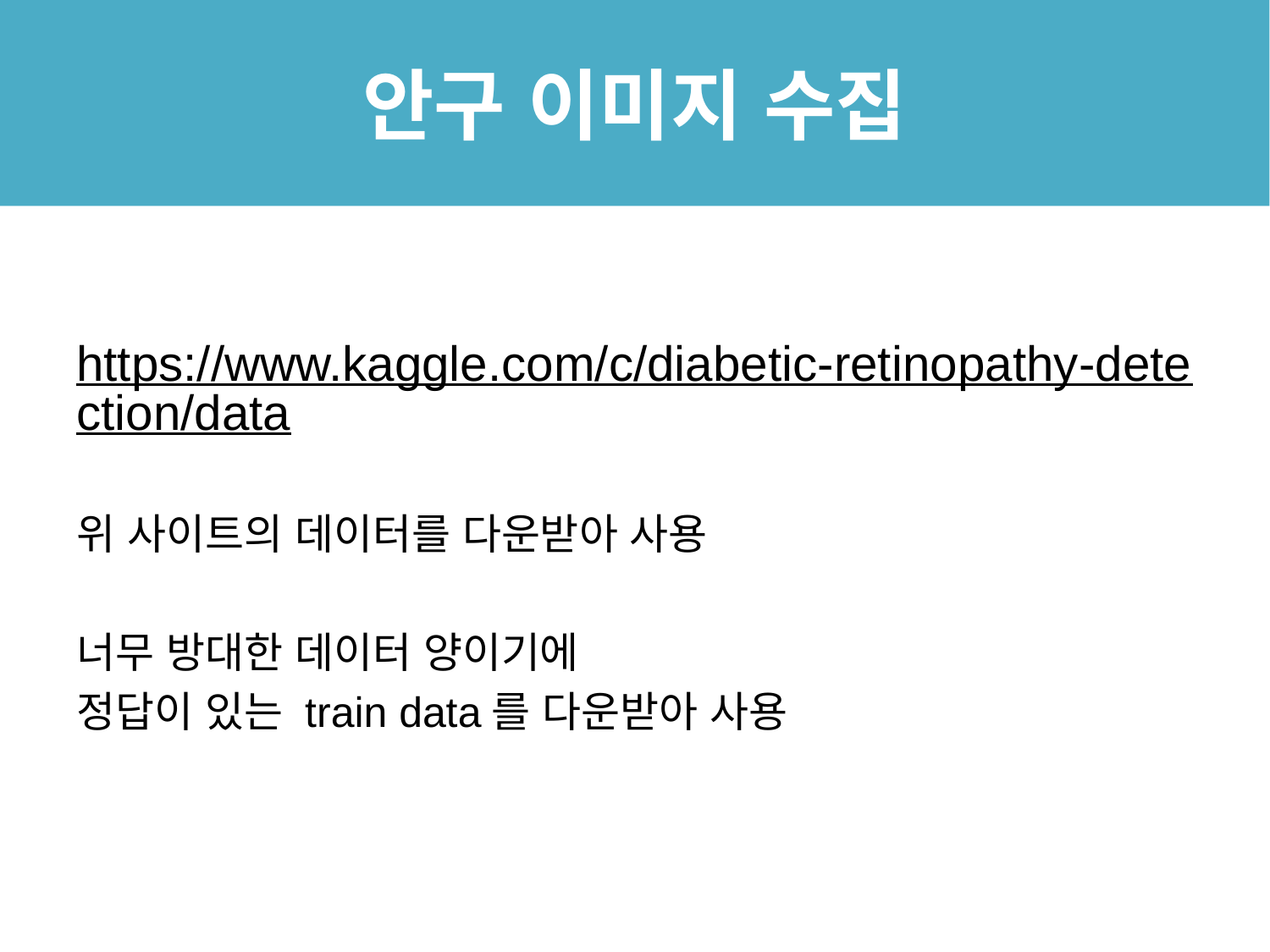

# 안구 이미지 수집

https://www.kaggle.com/c/diabetic-retinopathy-detection/data
위 사이트의 데이터를 다운받아 사용

너무 방대한 데이터 양이기에
정답이 있는 train data를 다운받아 사용